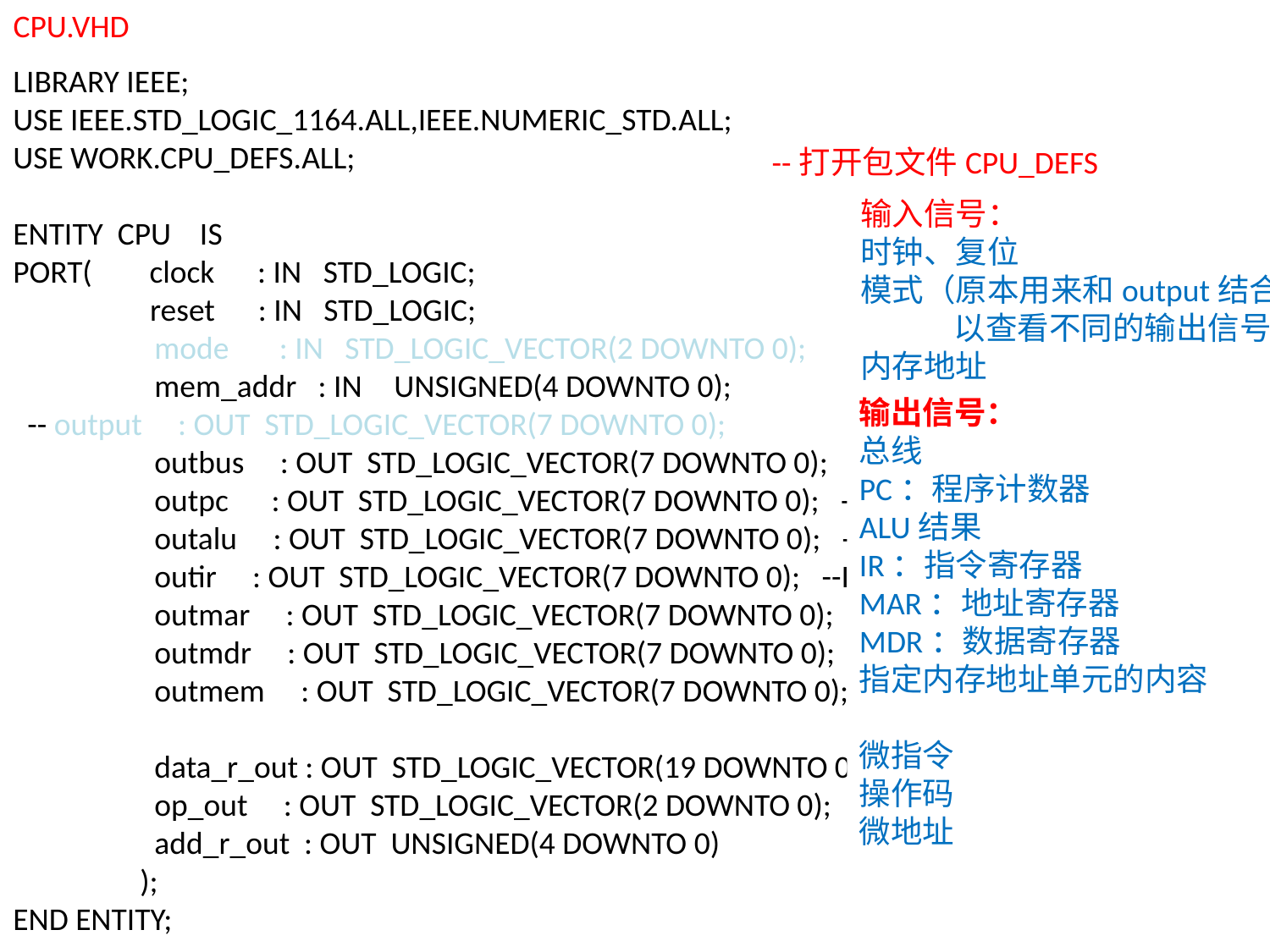

CPU.VHD
LIBRARY IEEE;
USE IEEE.STD_LOGIC_1164.ALL,IEEE.NUMERIC_STD.ALL;
USE WORK.CPU_DEFS.ALL;

ENTITY  CPU    IS
PORT(        clock      : IN   STD_LOGIC;
                   reset      : IN   STD_LOGIC;
	  mode       : IN   STD_LOGIC_VECTOR(2 DOWNTO 0);
	  mem_addr   : IN 	UNSIGNED(4 DOWNTO 0);
  -- output     : OUT  STD_LOGIC_VECTOR(7 DOWNTO 0);
 	  outbus     : OUT  STD_LOGIC_VECTOR(7 DOWNTO 0);   --总线
	  outpc      : OUT  STD_LOGIC_VECTOR(7 DOWNTO 0);   --PC
	  outalu     : OUT  STD_LOGIC_VECTOR(7 DOWNTO 0);   --ALU结果
	  outir     : OUT  STD_LOGIC_VECTOR(7 DOWNTO 0);   --IR
	  outmar     : OUT  STD_LOGIC_VECTOR(7 DOWNTO 0);   --MAR
	  outmdr     : OUT  STD_LOGIC_VECTOR(7 DOWNTO 0);   --MDR
	  outmem     : OUT  STD_LOGIC_VECTOR(7 DOWNTO 0);   --mem

	  data_r_out : OUT  STD_LOGIC_VECTOR(19 DOWNTO 0);
	  op_out     : OUT  STD_LOGIC_VECTOR(2 DOWNTO 0);
	  add_r_out  : OUT  UNSIGNED(4 DOWNTO 0)
	);
END ENTITY;
--打开包文件CPU_DEFS
输入信号：
时钟、复位
模式（原本用来和output结合
             以查看不同的输出信号）
内存地址
输出信号：
总线
PC：程序计数器
ALU结果
IR：指令寄存器
MAR：地址寄存器
MDR：数据寄存器
指定内存地址单元的内容

微指令
操作码
微地址